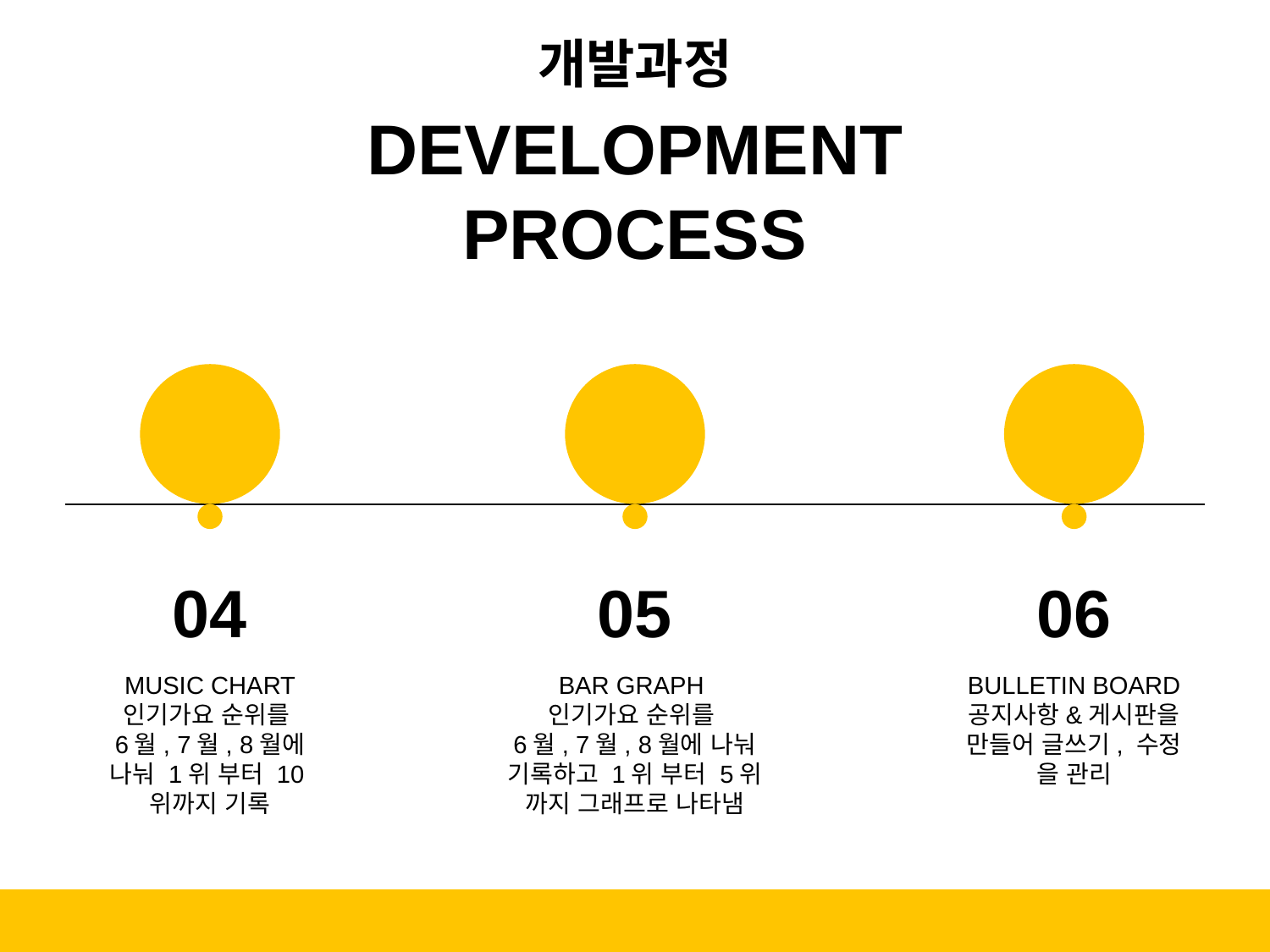

개발과정

DEVELOPMENT
PROCESS

04
05
06
MUSIC CHART
인기가요 순위를
6월, 7월, 8월에 나눠 1위 부터 10위까지 기록
BAR GRAPH
인기가요 순위를
6월, 7월, 8월에 나눠 기록하고 1위 부터 5위 까지 그래프로 나타냄
BULLETIN BOARD
공지사항&게시판을 만들어 글쓰기, 수정 을 관리